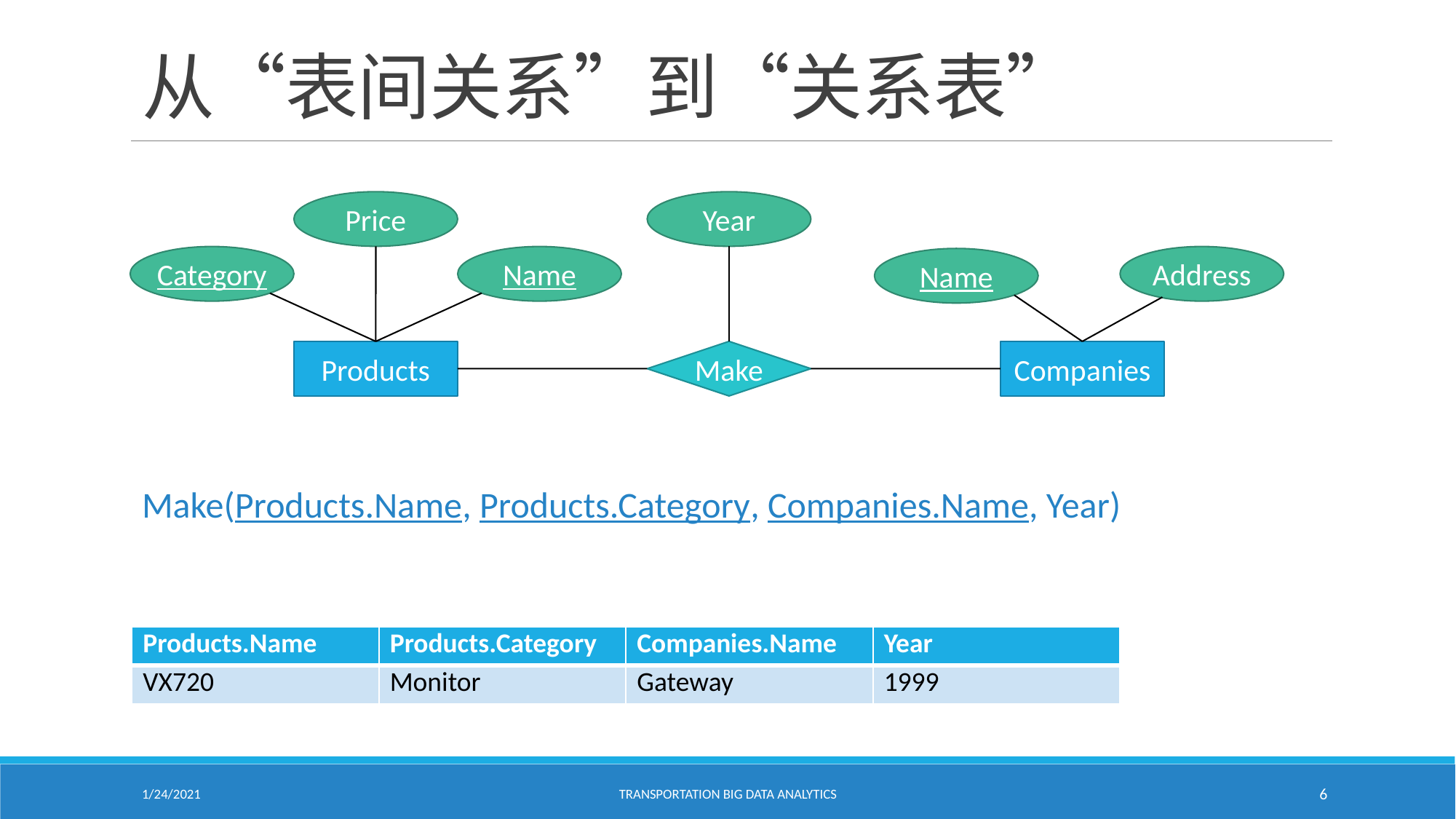

# 从“表间关系”到“关系表”
Price
Year
Category
Name
Address
Name
Products
Make
Companies
Make(Products.Name, Products.Category, Companies.Name, Year)
| Products.Name | Products.Category | Companies.Name | Year |
| --- | --- | --- | --- |
| VX720 | Monitor | Gateway | 1999 |
1/24/2021
Transportation Big Data Analytics
6